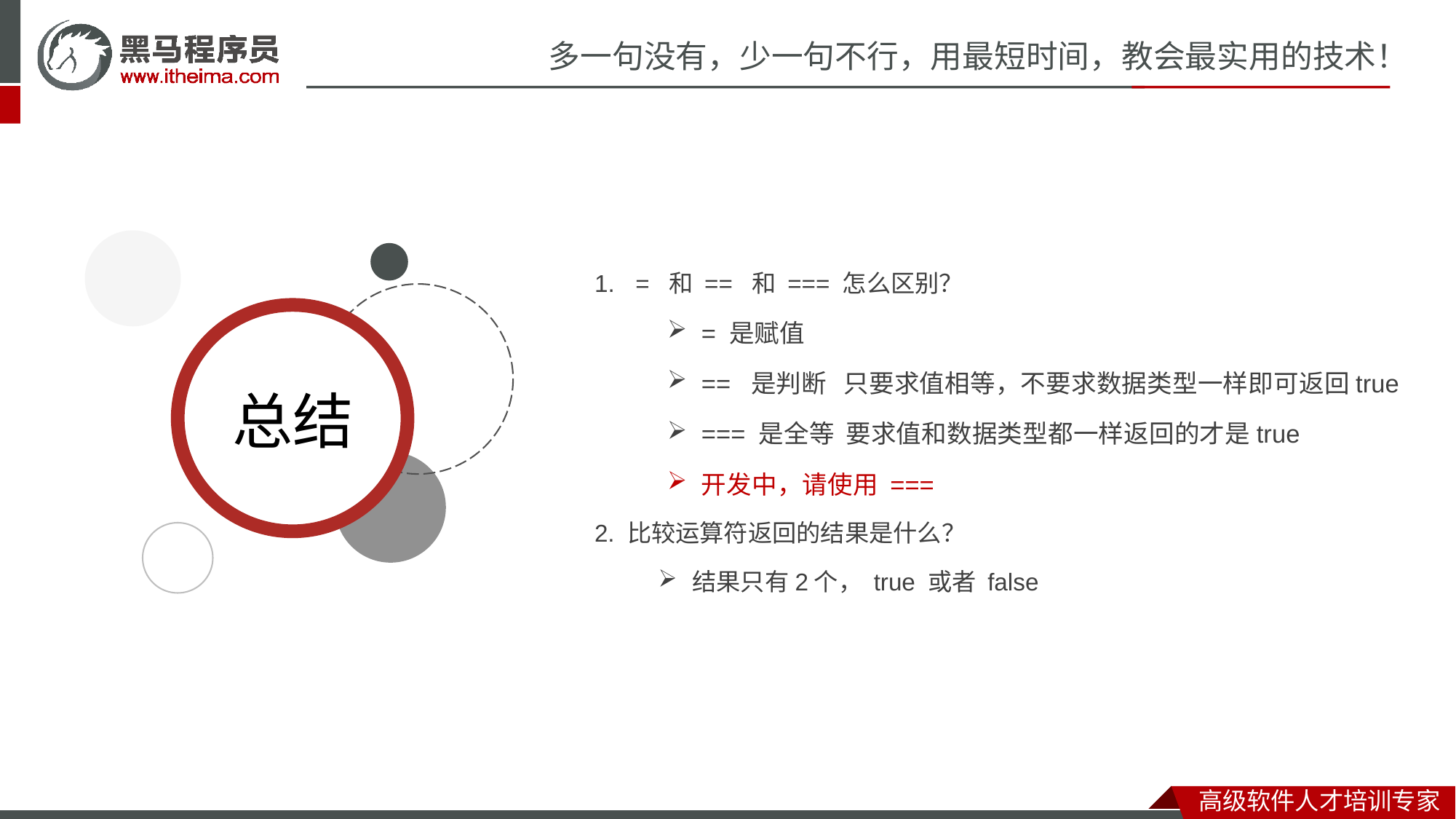

=  和 ==  和 === 怎么区别？
= 是赋值
==  是判断   只要求值相等，不要求数据类型一样即可返回true
=== 是全等  要求值和数据类型都一样返回的才是true
开发中，请使用 ===
2. 比较运算符返回的结果是什么？
结果只有2个， true 或者 false